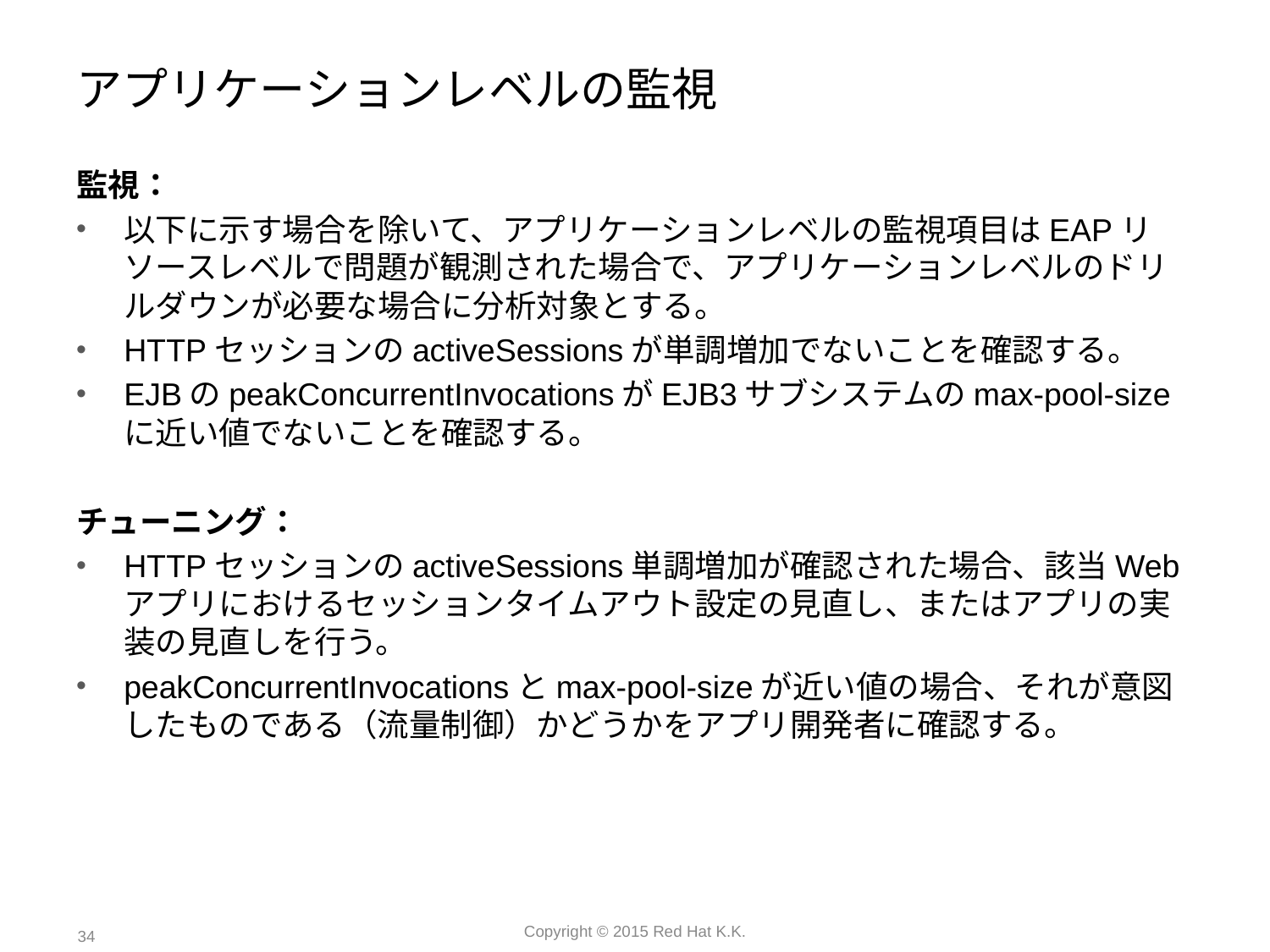

# アプリケーションレベルの監視
監視：
以下に示す場合を除いて、アプリケーションレベルの監視項目はEAPリソースレベルで問題が観測された場合で、アプリケーションレベルのドリルダウンが必要な場合に分析対象とする。
HTTPセッションのactiveSessionsが単調増加でないことを確認する。
EJBのpeakConcurrentInvocationsがEJB3サブシステムのmax-pool-sizeに近い値でないことを確認する。

チューニング：
HTTPセッションのactiveSessions単調増加が確認された場合、該当Webアプリにおけるセッションタイムアウト設定の見直し、またはアプリの実装の見直しを行う。
peakConcurrentInvocationsとmax-pool-sizeが近い値の場合、それが意図したものである（流量制御）かどうかをアプリ開発者に確認する。

34
Copyright © 2015 Red Hat K.K.